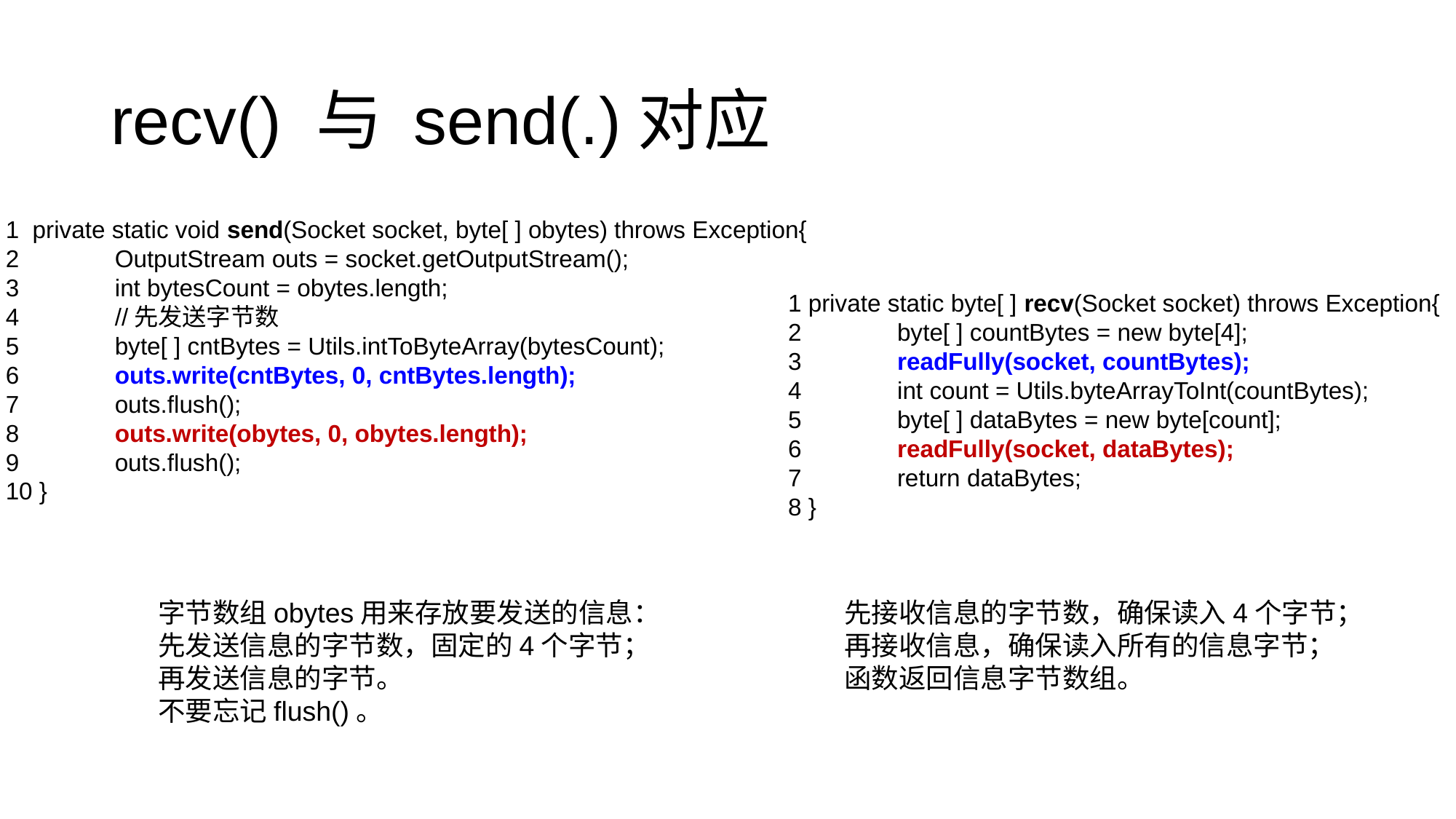

# recv() 与 send(.)对应
1  private static void send(Socket socket, byte[ ] obytes) throws Exception{
2  	OutputStream outs = socket.getOutputStream();
3  	int bytesCount = obytes.length;
4  	//先发送字节数
5  	byte[ ] cntBytes = Utils.intToByteArray(bytesCount);
6  	outs.write(cntBytes, 0, cntBytes.length);
7  	outs.flush();
8  	outs.write(obytes, 0, obytes.length);
9  	outs.flush();
10 }
1 private static byte[ ] recv(Socket socket) throws Exception{
2 	byte[ ] countBytes = new byte[4];
3 	readFully(socket, countBytes);
4 	int count = Utils.byteArrayToInt(countBytes);
5 	byte[ ] dataBytes = new byte[count];
6 	readFully(socket, dataBytes);
7 	return dataBytes;
8 }
字节数组obytes用来存放要发送的信息：
先发送信息的字节数，固定的4个字节；
再发送信息的字节。
不要忘记flush()。
先接收信息的字节数，确保读入4个字节；
再接收信息，确保读入所有的信息字节；
函数返回信息字节数组。